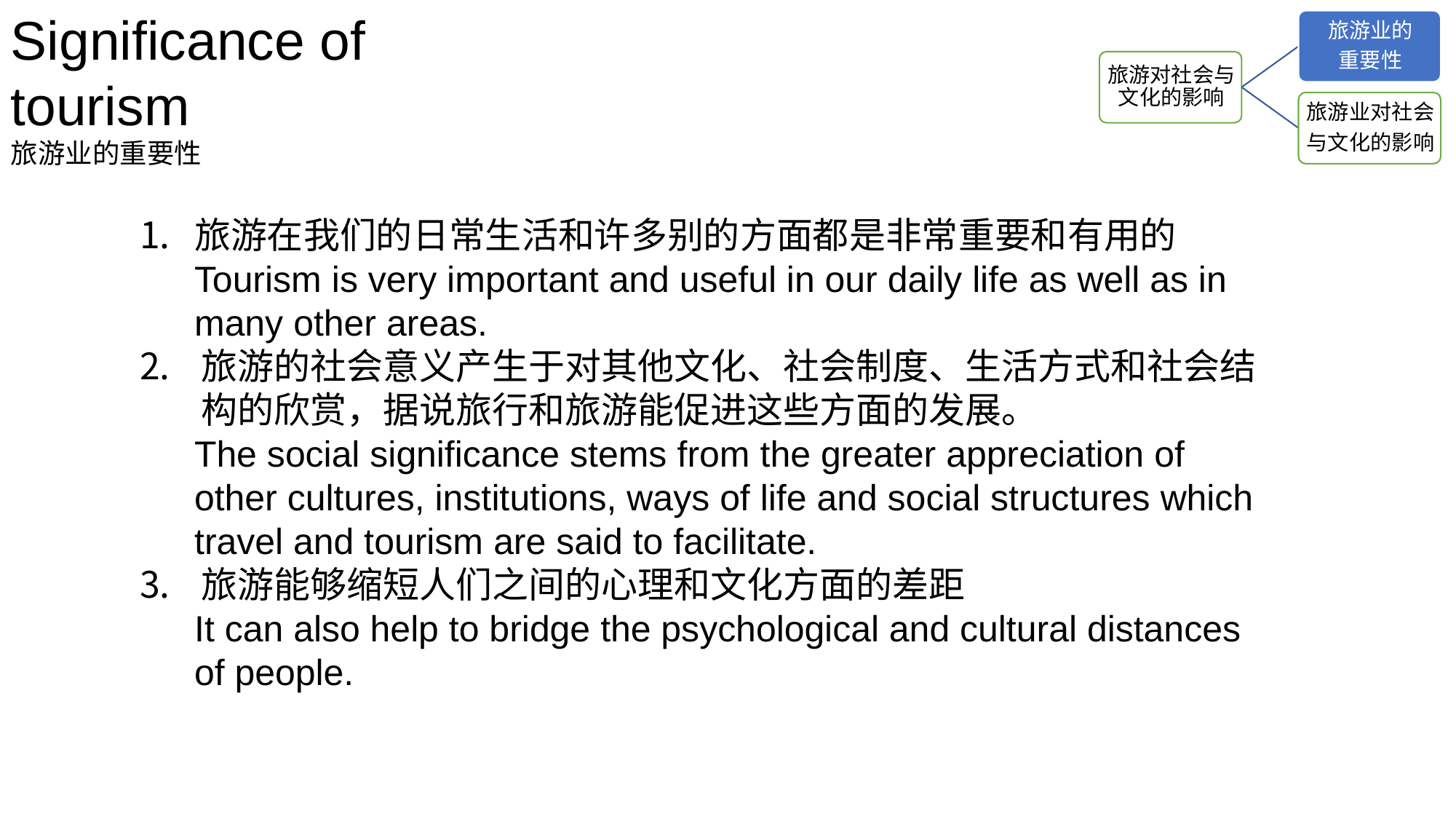

Significance of tourism
旅游业的重要性
旅游对社会与文化的影响

旅游业的
重要性

旅游业对社会
与文化的影响
旅游在我们的日常生活和许多别的方面都是非常重要和有用的
Tourism is very important and useful in our daily life as well as in many other areas.
旅游的社会意义产生于对其他文化、社会制度、生活方式和社会结构的欣赏，据说旅行和旅游能促进这些方面的发展。
The social significance stems from the greater appreciation of other cultures, institutions, ways of life and social structures which travel and tourism are said to facilitate.
旅游能够缩短人们之间的心理和文化方面的差距
It can also help to bridge the psychological and cultural distances of people.